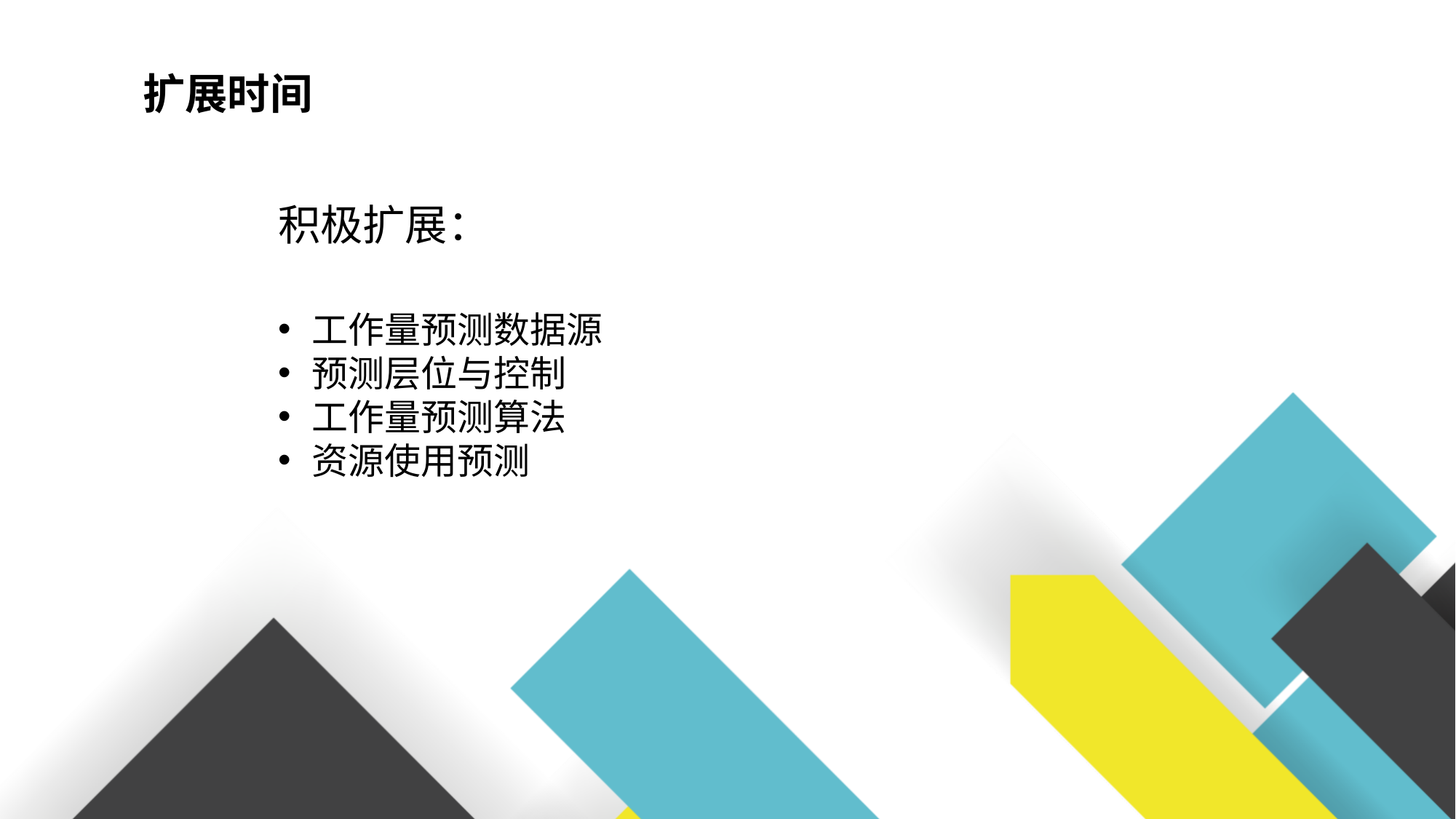

扩展时间
积极扩展：

工作量预测数据源
预测层位与控制
工作量预测算法
资源使用预测